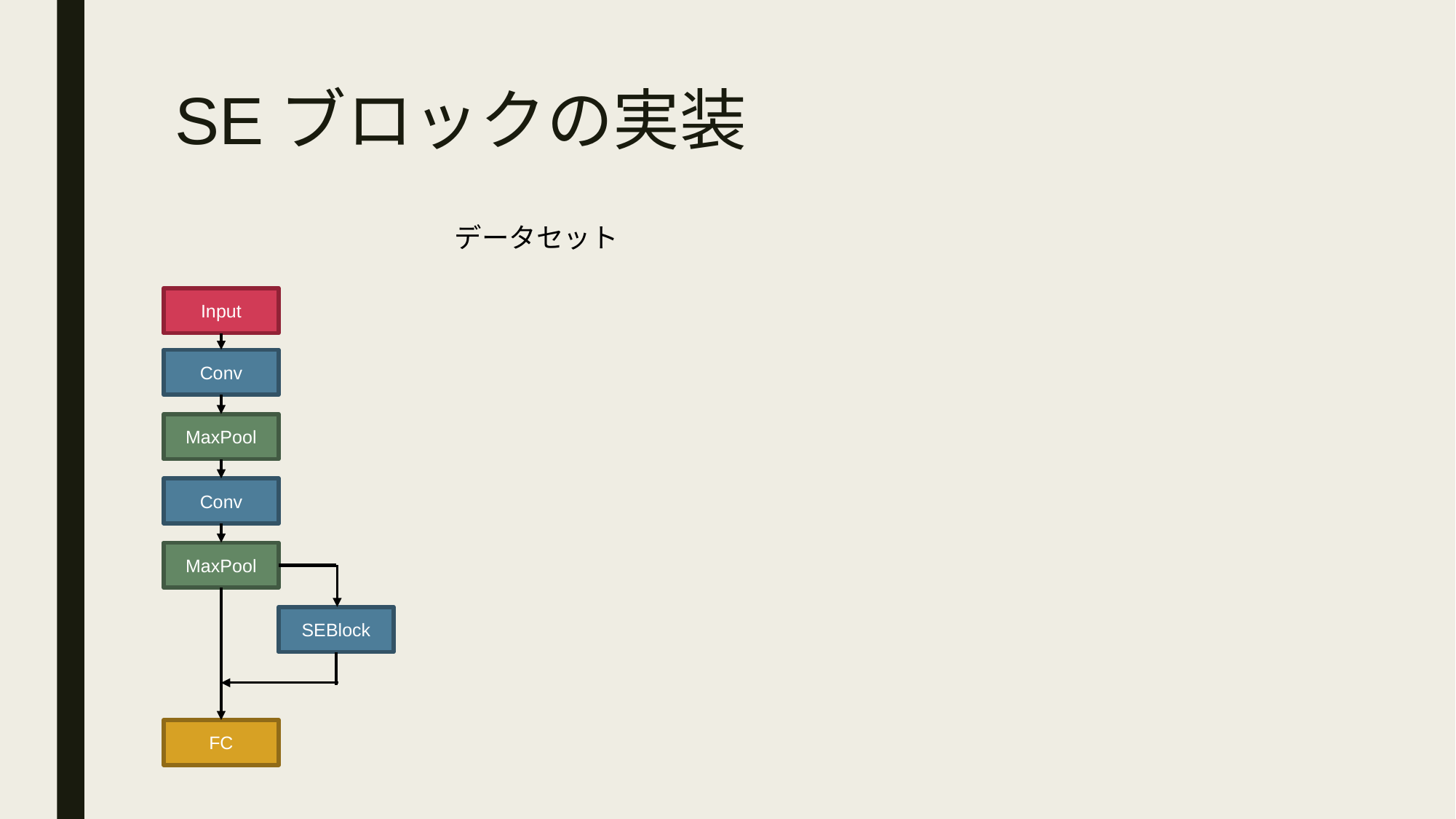

# SEブロックの実装
データセット
Input
Conv
MaxPool
Conv
MaxPool
SEBlock
FC